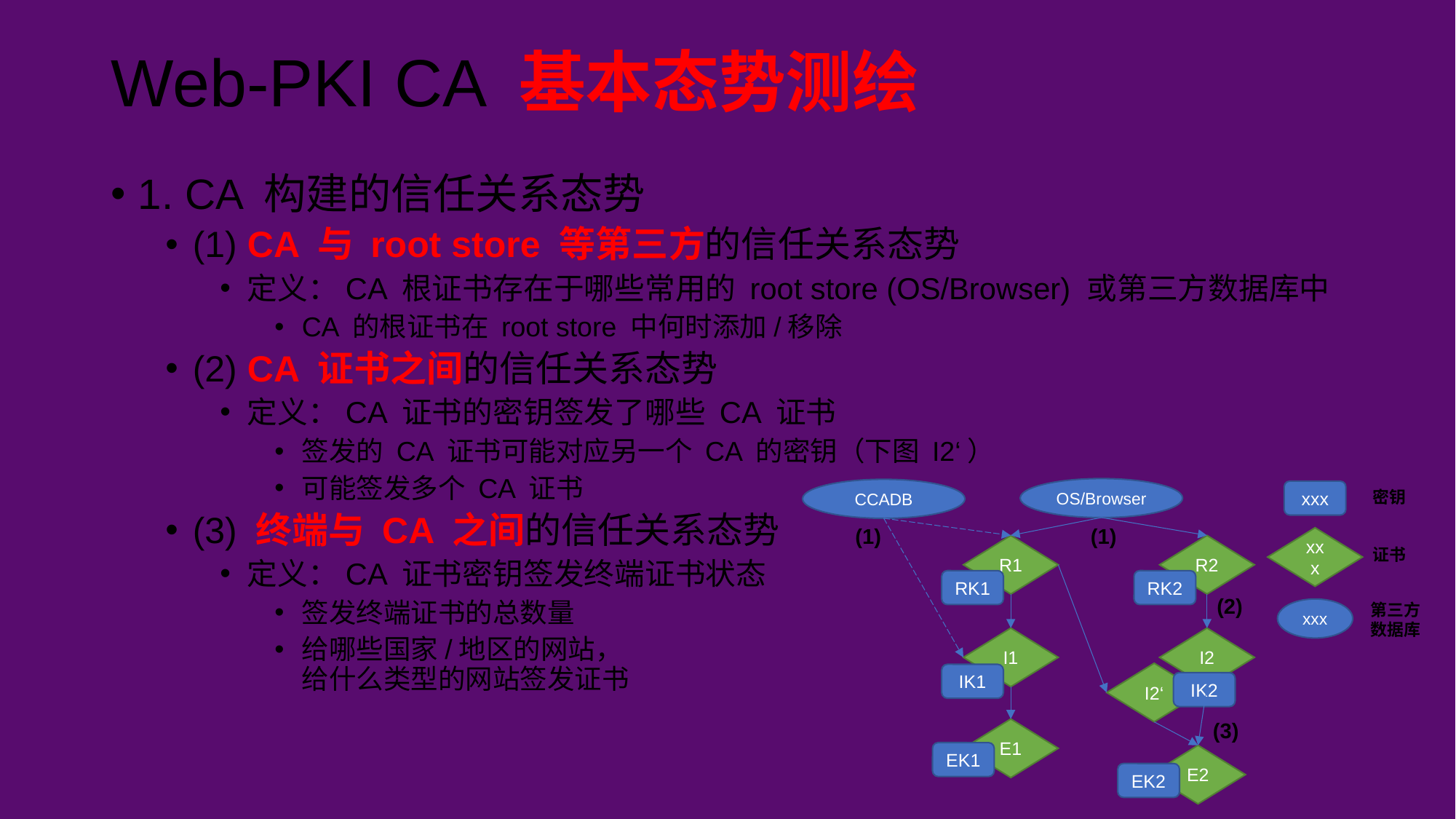

# Web-PKI CA 基本态势测绘
1. CA 构建的信任关系态势
(1) CA 与 root store 等第三方的信任关系态势
定义：CA 根证书存在于哪些常用的 root store (OS/Browser) 或第三方数据库中
CA 的根证书在 root store 中何时添加/移除
(2) CA 证书之间的信任关系态势
定义：CA 证书的密钥签发了哪些 CA 证书
签发的 CA 证书可能对应另一个 CA 的密钥（下图 I2‘）
可能签发多个 CA 证书
(3) 终端与 CA 之间的信任关系态势
定义：CA 证书密钥签发终端证书状态
签发终端证书的总数量
给哪些国家/地区的网站，
给什么类型的网站签发证书

OS/Browser
CCADB
xxx
密钥
(1)
(1)
xxx
R1
R2
证书
RK1
RK2
(2)
第三方数据库
I2
I1
I2‘
IK1
IK2
(3)
E1
EK1
E2
EK2
xxx